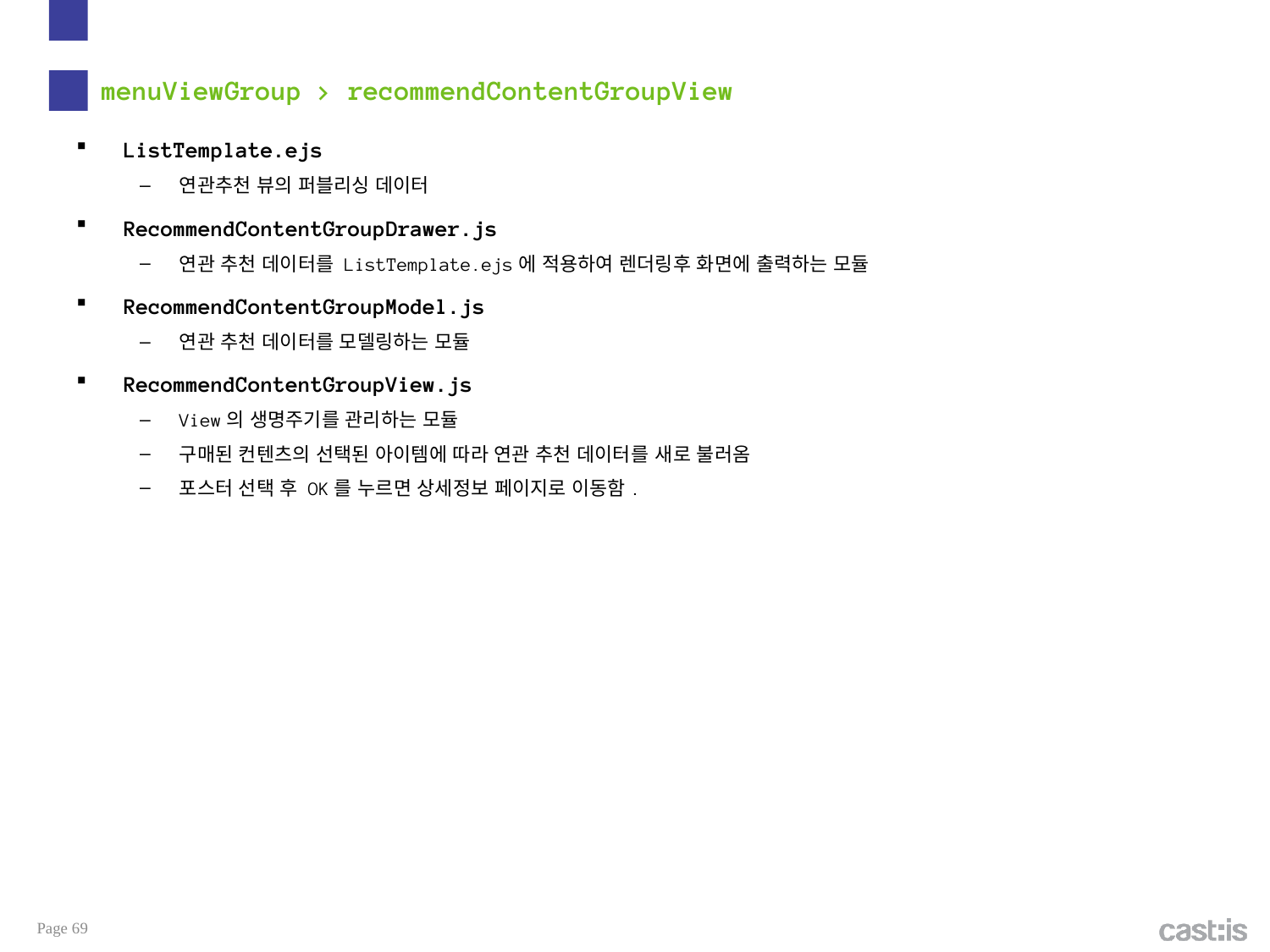

# menuViewGroup > recommendContentGroupView
ListTemplate.ejs
연관추천 뷰의 퍼블리싱 데이터

RecommendContentGroupDrawer.js
연관 추천 데이터를 ListTemplate.ejs에 적용하여 렌더링후 화면에 출력하는 모듈

RecommendContentGroupModel.js
연관 추천 데이터를 모델링하는 모듈

RecommendContentGroupView.js
View의 생명주기를 관리하는 모듈
구매된 컨텐츠의 선택된 아이템에 따라 연관 추천 데이터를 새로 불러옴
포스터 선택 후 OK를 누르면 상세정보 페이지로 이동함.

Page 69